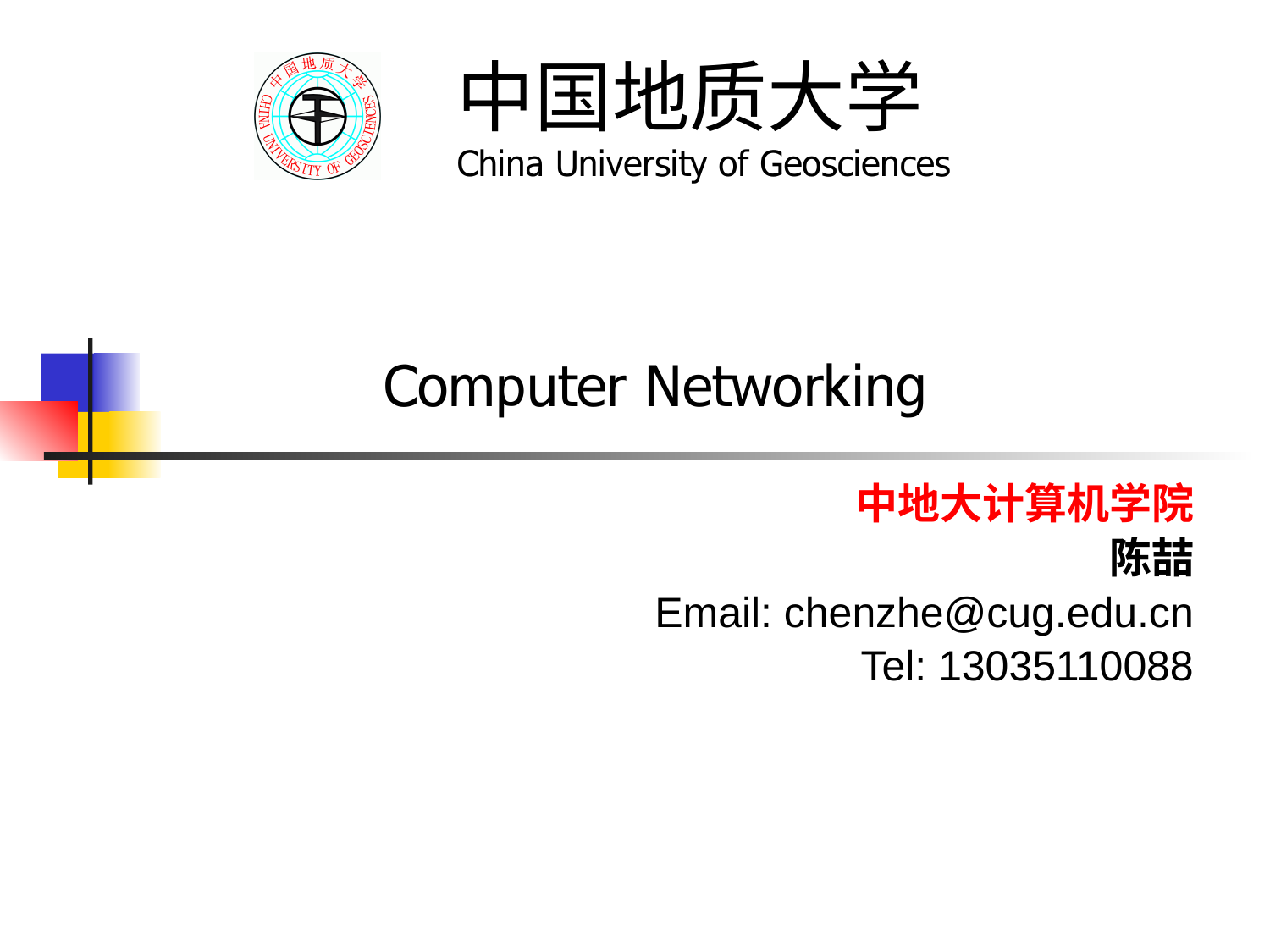

# Computer Networking
中地大计算机学院
                     陈喆
Email: chenzhe@cug.edu.cn
Tel: 13035110088